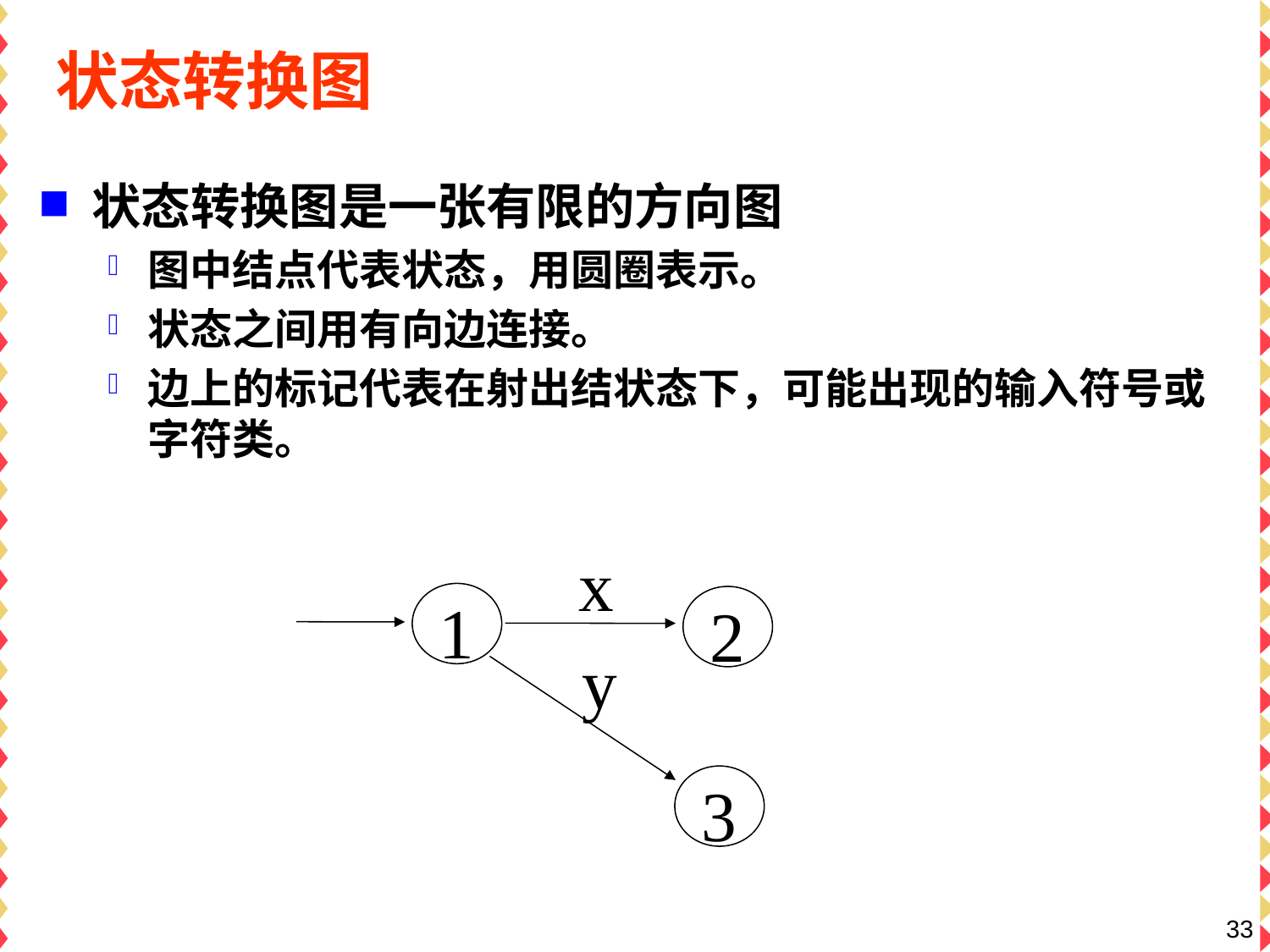

# 状态转换图
状态转换图是一张有限的方向图
图中结点代表状态，用圆圈表示。
状态之间用有向边连接。
边上的标记代表在射出结状态下，可能出现的输入符号或字符类。
x

1

2

y

3
33